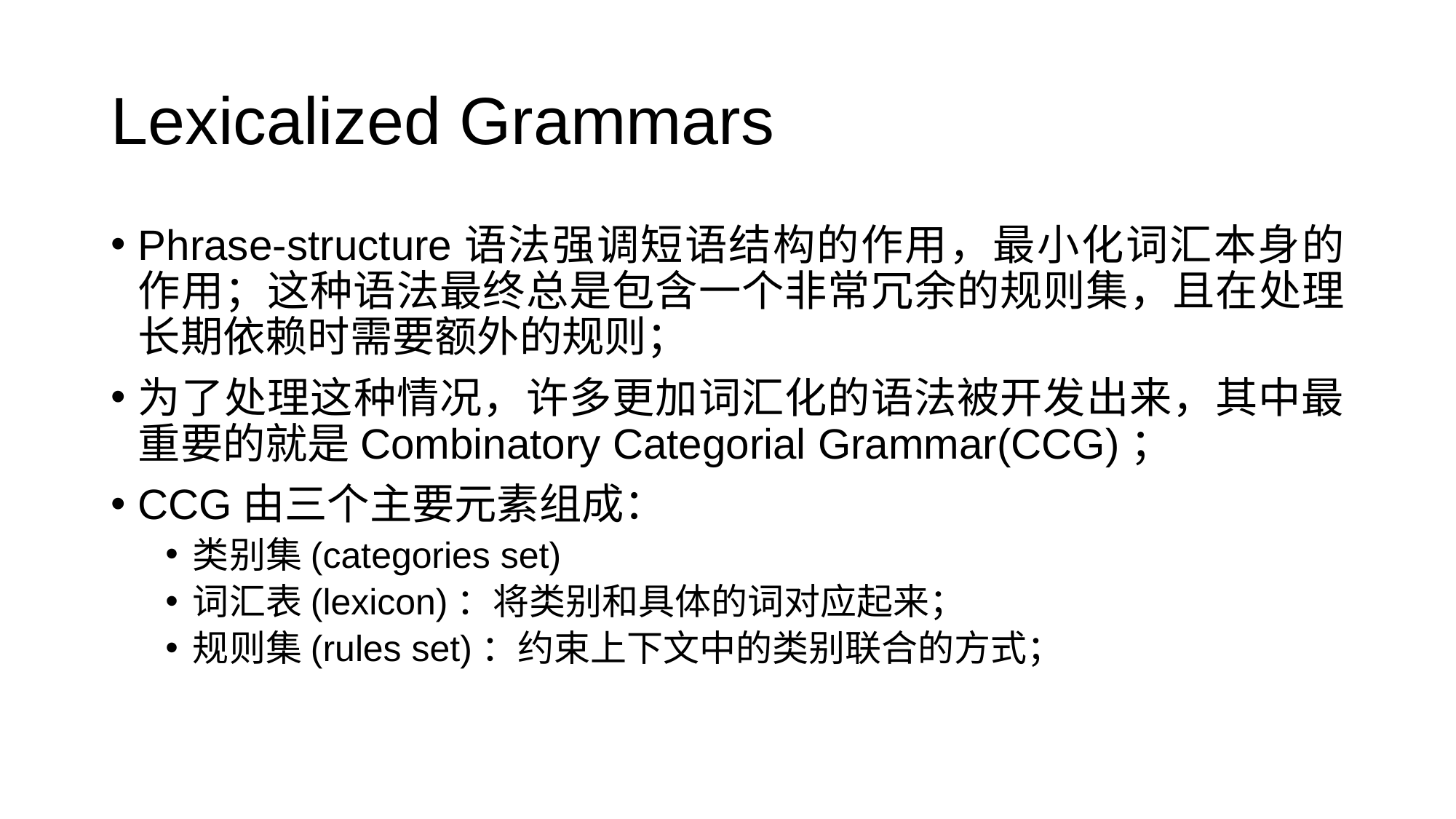

# Lexicalized Grammars
Phrase-structure语法强调短语结构的作用，最小化词汇本身的作用；这种语法最终总是包含一个非常冗余的规则集，且在处理长期依赖时需要额外的规则；
为了处理这种情况，许多更加词汇化的语法被开发出来，其中最重要的就是Combinatory Categorial Grammar(CCG)；
CCG由三个主要元素组成：
类别集(categories set)
词汇表(lexicon)：将类别和具体的词对应起来；
规则集(rules set)：约束上下文中的类别联合的方式；